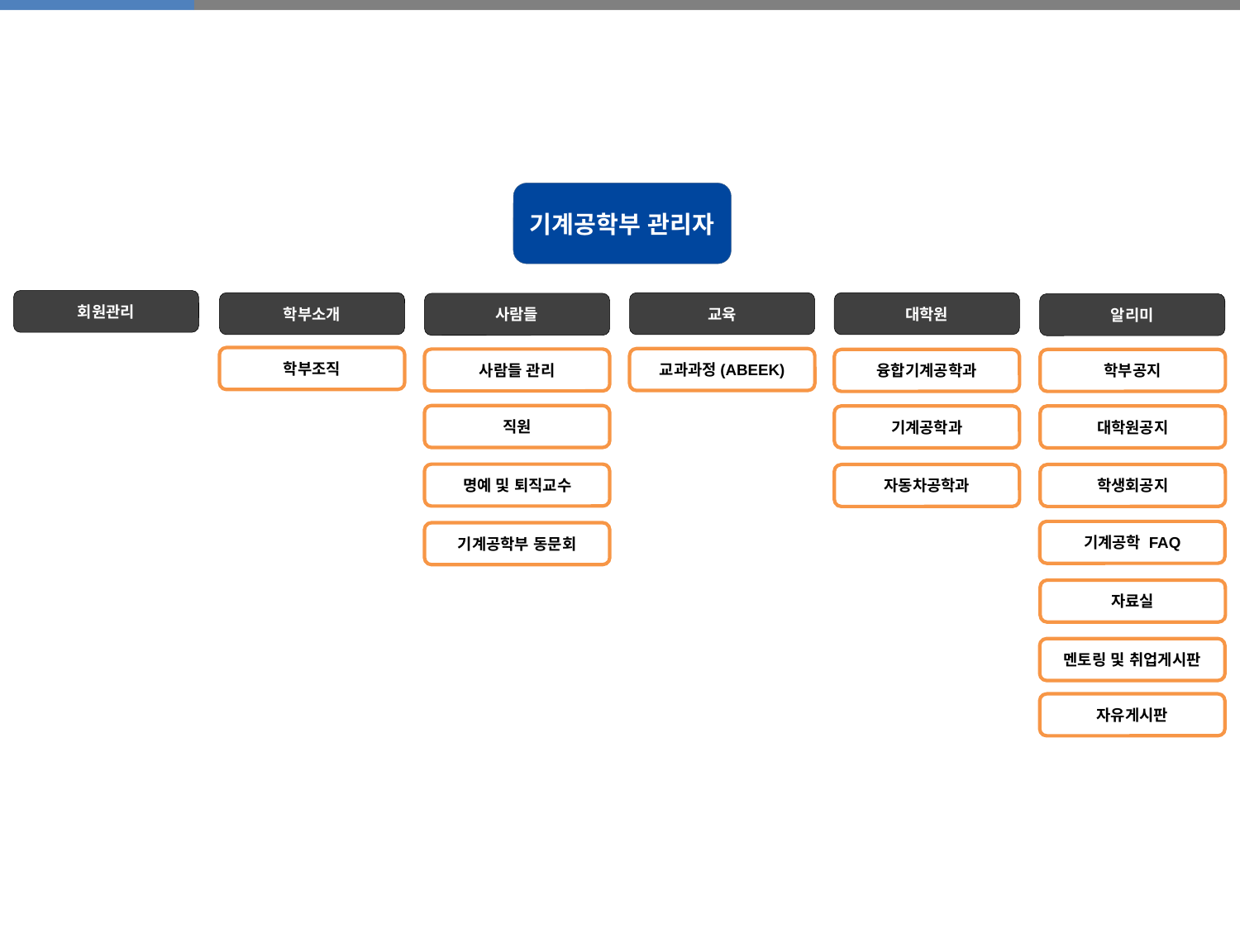

기계공학부 관리자
회원관리
학부소개
교육
대학원
사람들
알리미
학부조직
교과과정(ABEEK)
사람들 관리
융합기계공학과
학부공지
직원
기계공학과
대학원공지
명예 및 퇴직교수
자동차공학과
학생회공지
기계공학 FAQ
기계공학부 동문회
자료실
멘토링 및 취업게시판
자유게시판